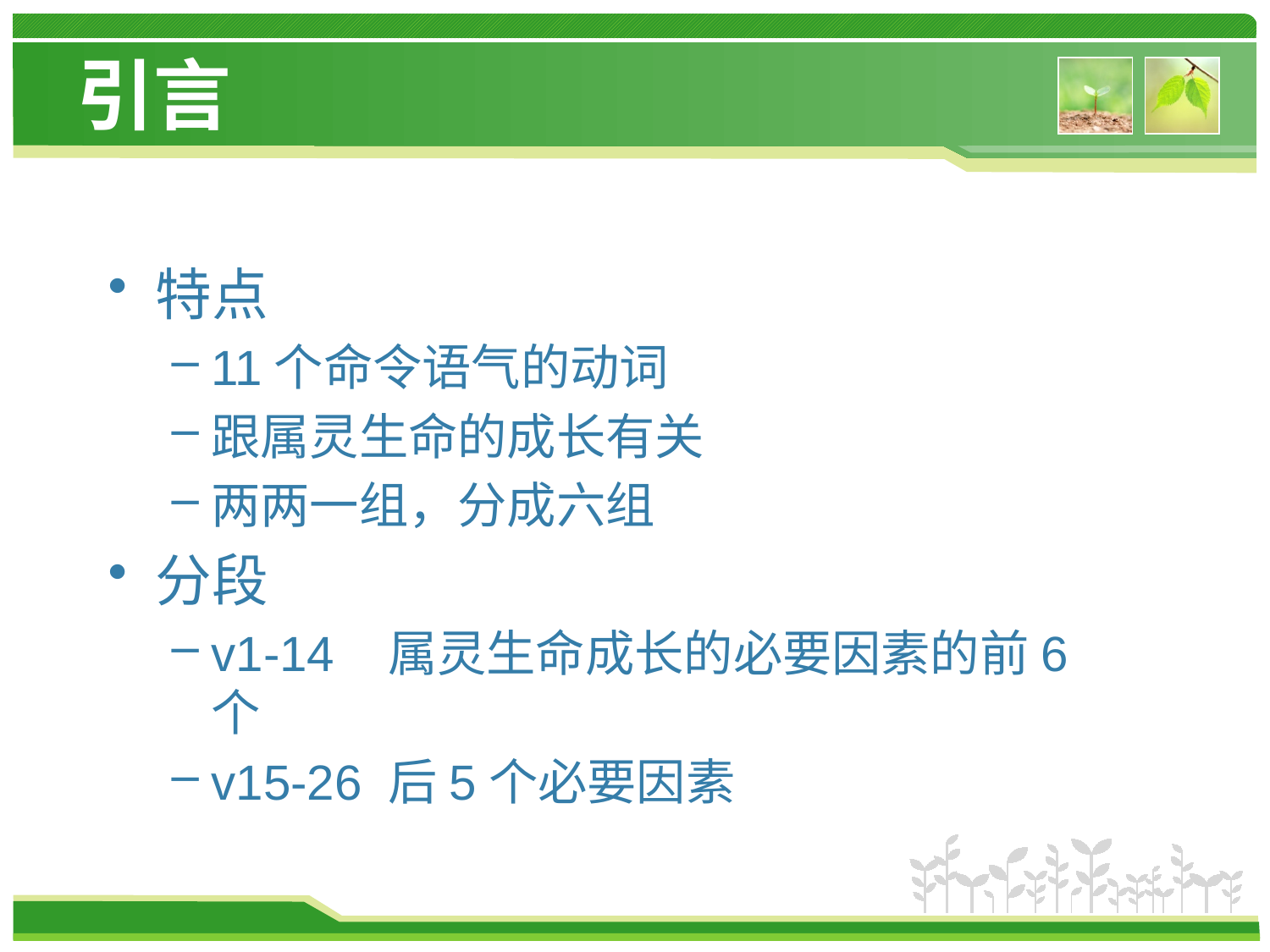

# 引言
特点
11个命令语气的动词
跟属灵生命的成长有关
两两一组，分成六组
分段
v1-14   属灵生命成长的必要因素的前6个
v15-26 后5个必要因素